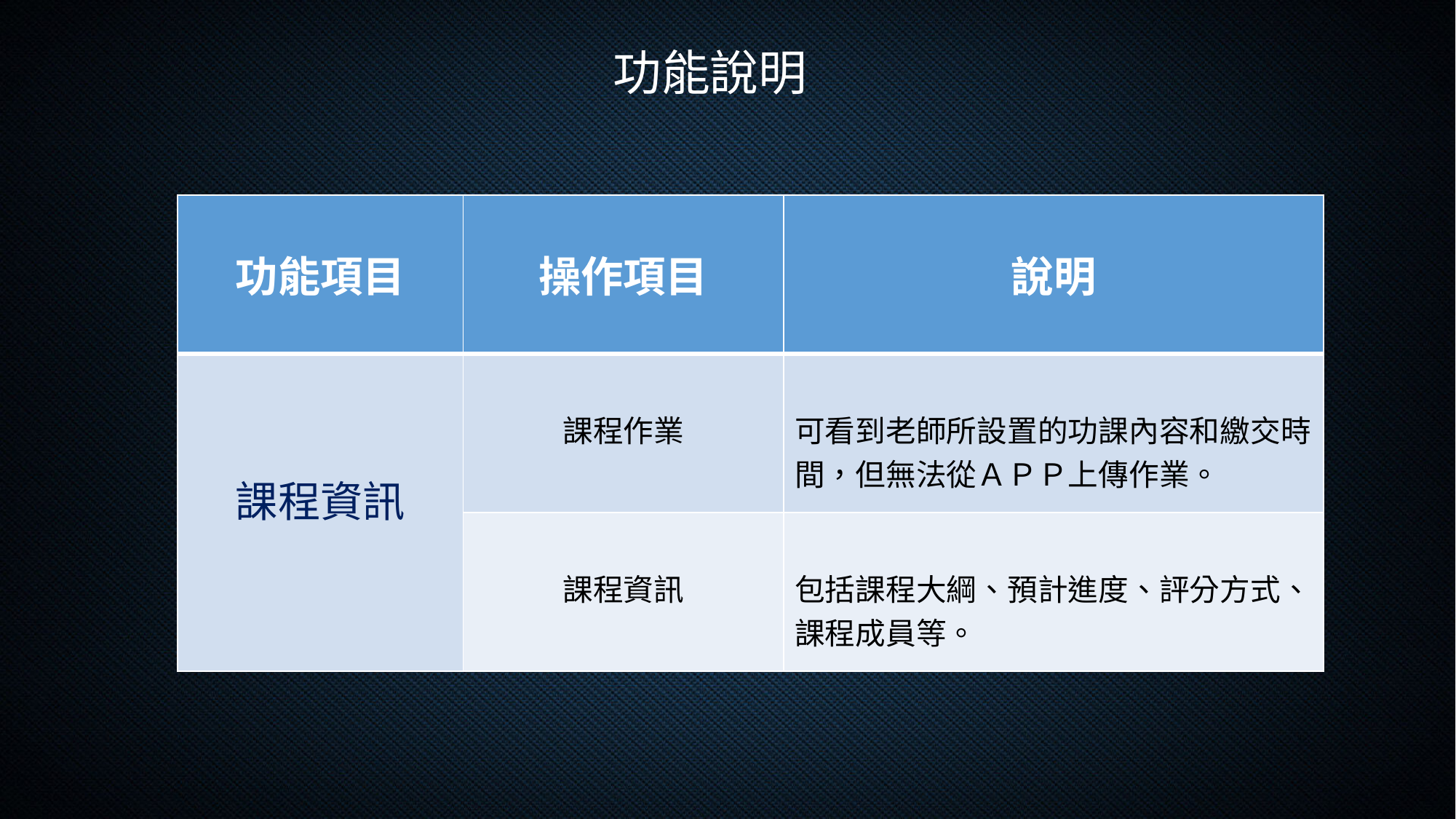

功能說明
| 功能項目 | 操作項目 | 說明 |
| --- | --- | --- |
| 課程資訊 | 課程作業 | 可看到老師所設置的功課內容和繳交時間，但無法從ＡＰＰ上傳作業。 |
|  | 課程資訊 | 包括課程大綱、預計進度、評分方式、課程成員等。 |